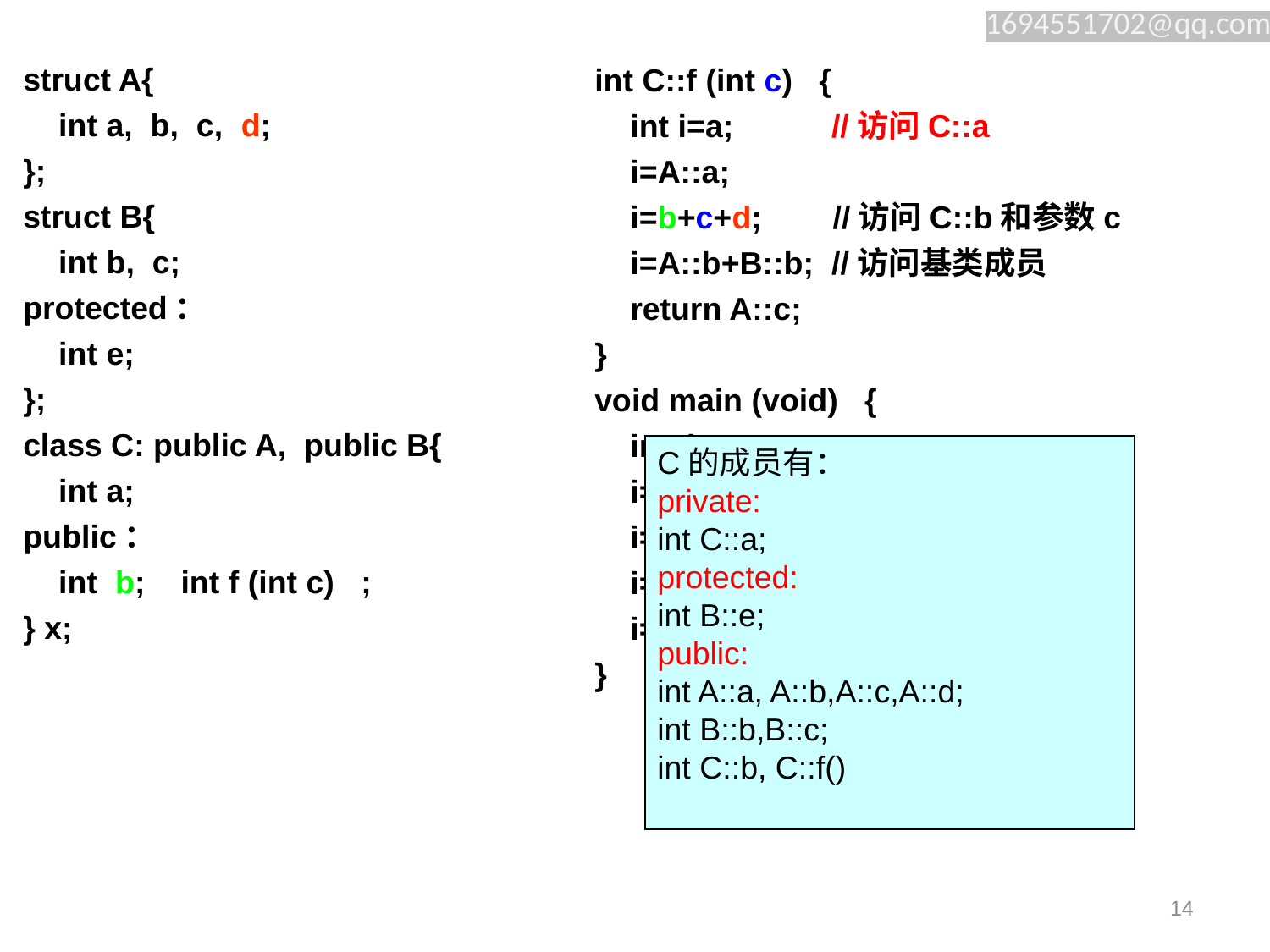

struct A{
    int a,  b,  c,  d;
};
struct B{
    int b,  c;
protected：
    int e;
};
class C: public A,  public B{
    int a;
public：
    int  b;    int f (int c)   ;
} x;
int C::f (int c)   {
    int i=a;           //访问C::a
    i=A::a;
    i=b+c+d;        //访问C::b和参数c
    i=A::b+B::b;  //访问基类成员
    return A::c;
}
void main (void)   {
    int  i=x.A::a;
    i=x.a;              //错,私有的
    i=x.b;              //访问C::b
    i=x.A::b+x.B::b;
    i=x.A::c;
}
C的成员有：
private:
int C::a;
protected:
int B::e;
public:
int A::a, A::b,A::c,A::d;
int B::b,B::c;
int C::b, C::f()

14